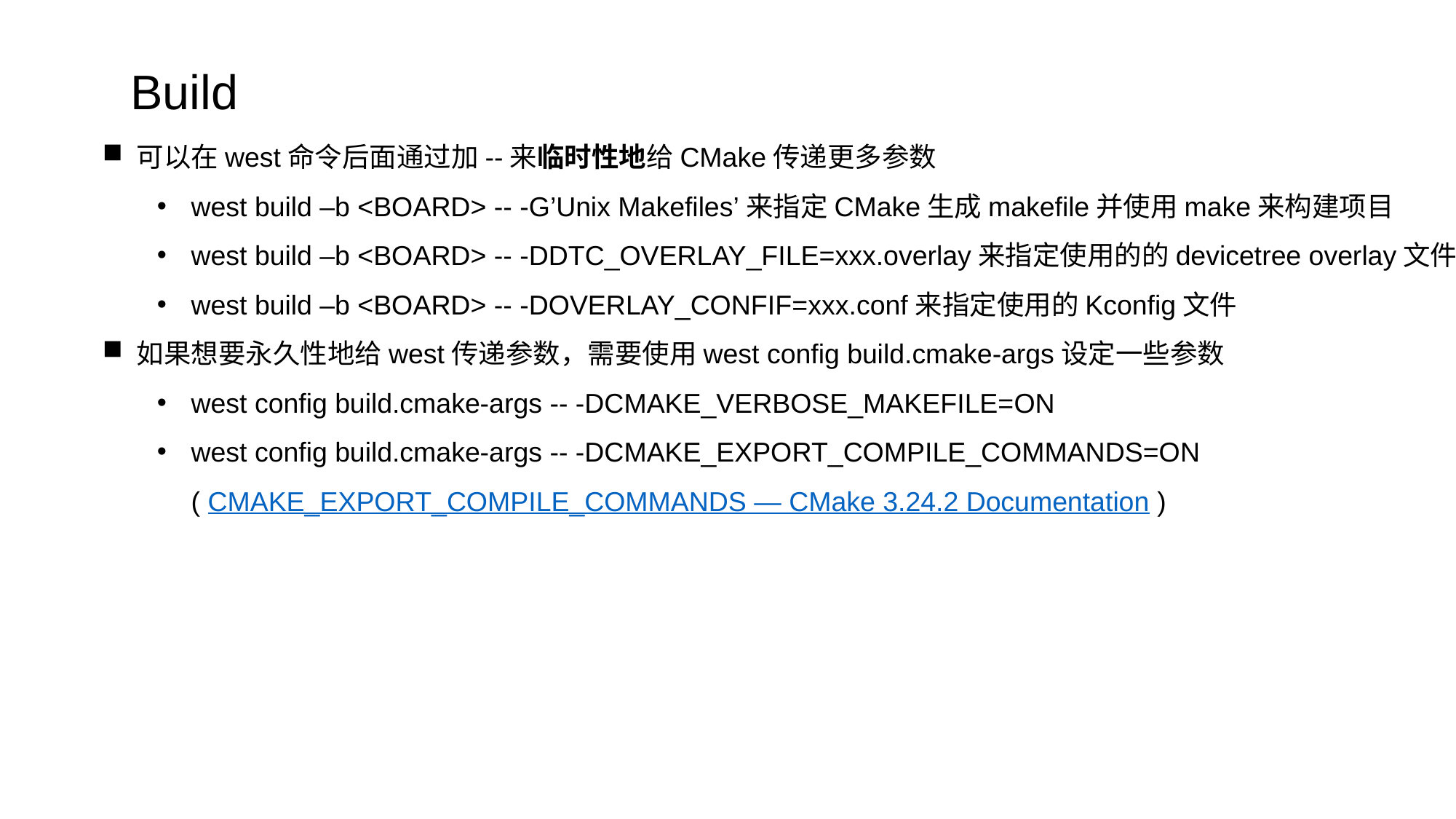

Build
可以在west命令后面通过加--来临时性地给CMake传递更多参数
west build –b <BOARD> -- -G’Unix Makefiles’来指定CMake生成makefile并使用make来构建项目
west build –b <BOARD> -- -DDTC_OVERLAY_FILE=xxx.overlay来指定使用的的devicetree overlay文件
west build –b <BOARD> -- -DOVERLAY_CONFIF=xxx.conf来指定使用的Kconfig文件
如果想要永久性地给west传递参数，需要使用west config build.cmake-args设定一些参数
west config build.cmake-args -- -DCMAKE_VERBOSE_MAKEFILE=ON
west config build.cmake-args -- -DCMAKE_EXPORT_COMPILE_COMMANDS=ON
( CMAKE_EXPORT_COMPILE_COMMANDS — CMake 3.24.2 Documentation )